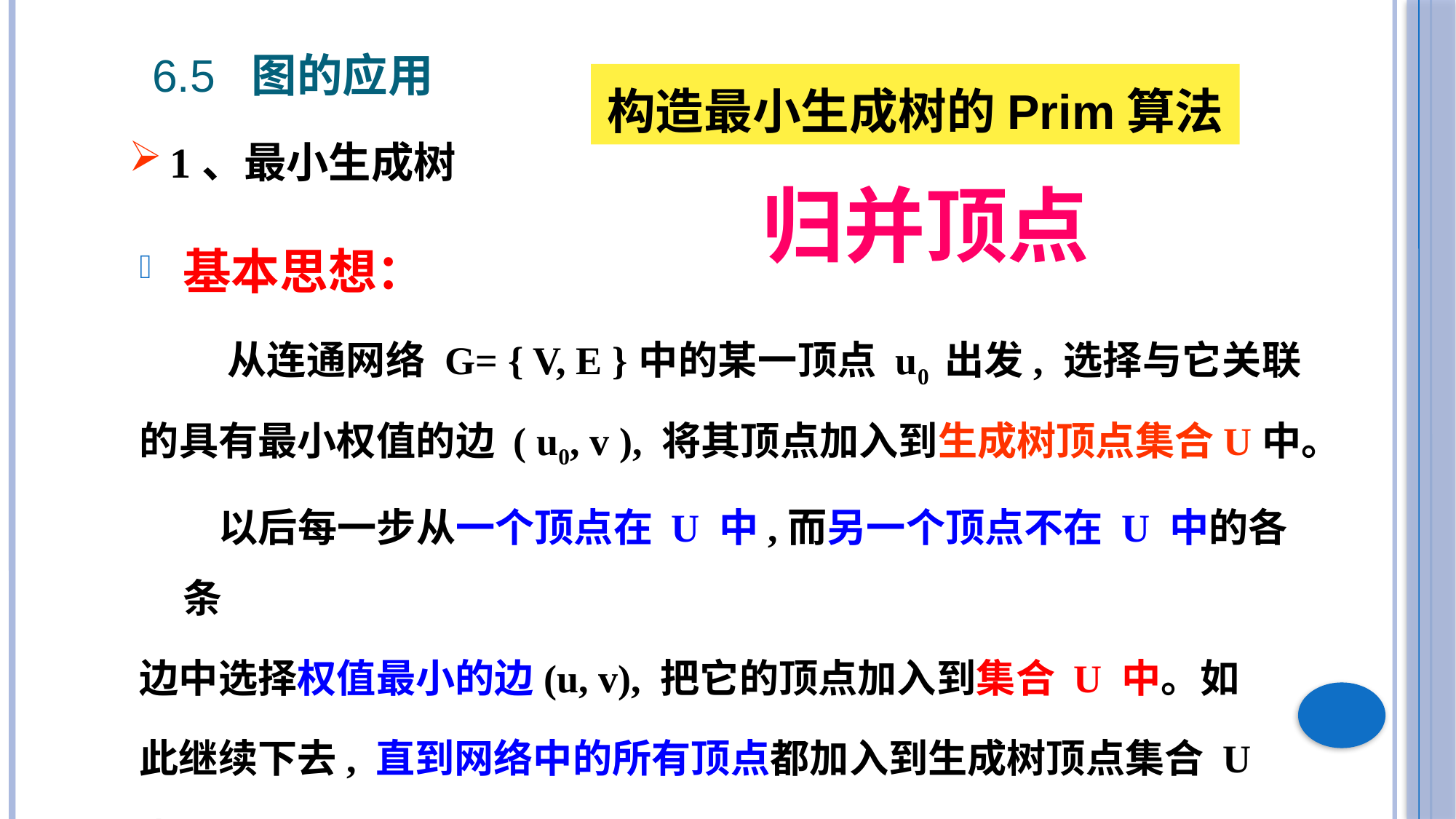

6.5  图的应用
构造最小生成树的Prim算法
1、最小生成树

归并顶点
基本思想：
         从连通网络 G= { V, E }中的某一顶点 u0 出发, 选择与它关联的具有最小权值的边 ( u0, v ), 将其顶点加入到生成树顶点集合U中。
	   以后每一步从一个顶点在 U 中,而另一个顶点不在 U 中的各条
边中选择权值最小的边(u, v), 把它的顶点加入到集合 U 中。如
此继续下去, 直到网络中的所有顶点都加入到生成树顶点集合 U
中为止。